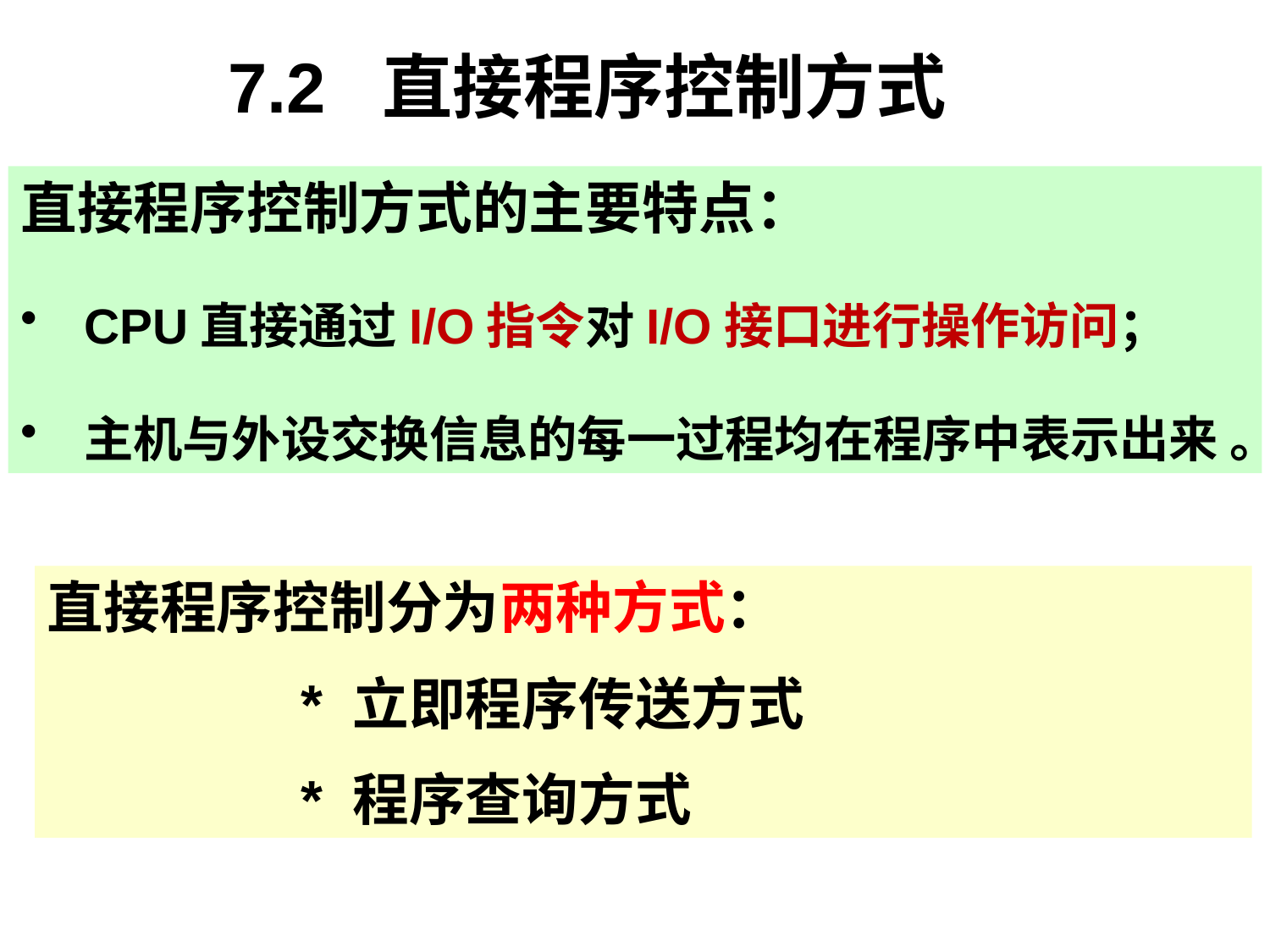

7.2  直接程序控制方式
直接程序控制方式的主要特点：
CPU直接通过I/O指令对I/O接口进行操作访问；
主机与外设交换信息的每一过程均在程序中表示出来 。
直接程序控制分为两种方式：
		* 立即程序传送方式
		* 程序查询方式
18